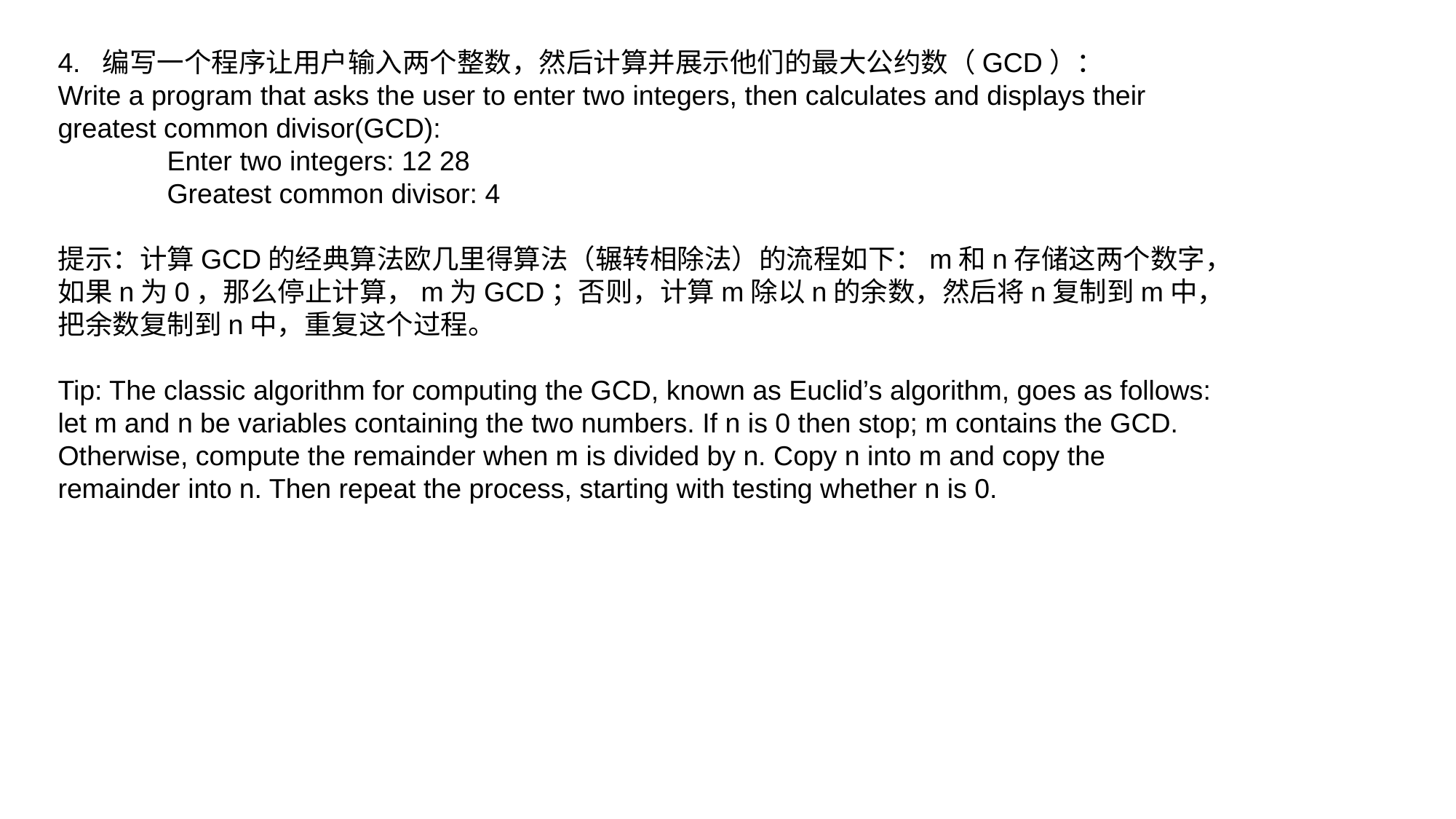

4.  编写一个程序让用户输入两个整数，然后计算并展示他们的最大公约数（GCD）：
Write a program that asks the user to enter two integers, then calculates and displays their greatest common divisor(GCD):
	Enter two integers: 12 28
	Greatest common divisor: 4

提示：计算GCD的经典算法欧几里得算法（辗转相除法）的流程如下：m和n存储这两个数字，如果n为0，那么停止计算，m为GCD；否则，计算m除以n的余数，然后将n复制到m中，把余数复制到n中，重复这个过程。

Tip: The classic algorithm for computing the GCD, known as Euclid’s algorithm, goes as follows: let m and n be variables containing the two numbers. If n is 0 then stop; m contains the GCD. Otherwise, compute the remainder when m is divided by n. Copy n into m and copy the remainder into n. Then repeat the process, starting with testing whether n is 0.